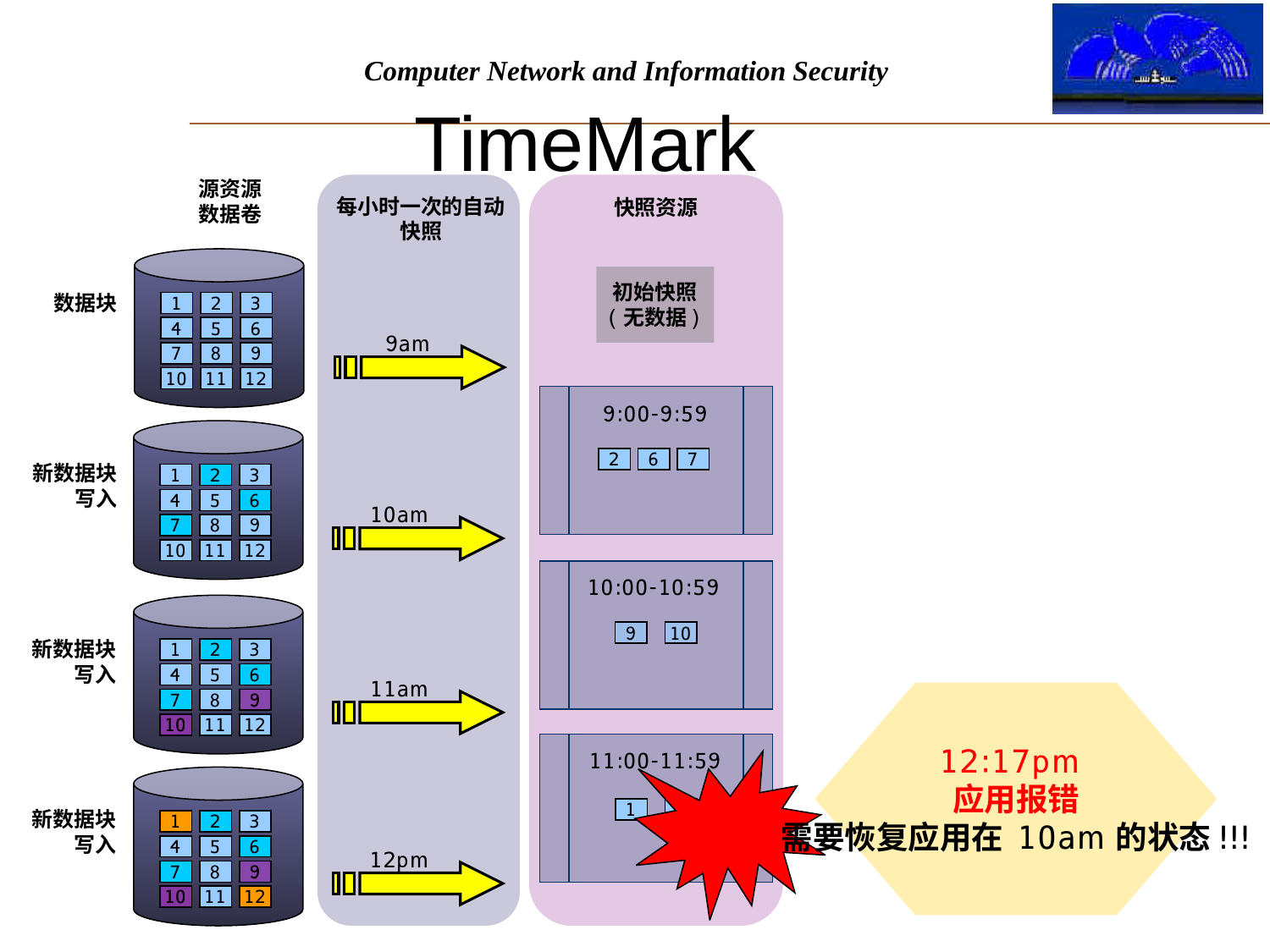

# TimeMark
源资源
数据卷

每小时一次的自动快照
快照资源

1
2
3
4
5
6
7
8
9
10
11
12
初始快照
(无数据)
数据块
9am

9:00-9:59

1
2
3
4
5
6
7
8
9
10
11
12
新数据块
写入
2
6
7
2
10am

6
7

10:00-10:59

1
2
3
4
5
6
7
8
9
10
11
12
新数据块
写入
9
10
2
11am

6
12:17pm
应用报错
需要恢复应用在 10am的状态!!!
7
9
10

11:00-11:59

1
2
3
4
5
6
7
8
9
10
11
12
新数据块
写入

1
12
1
2
12pm

6
7
9
10
12